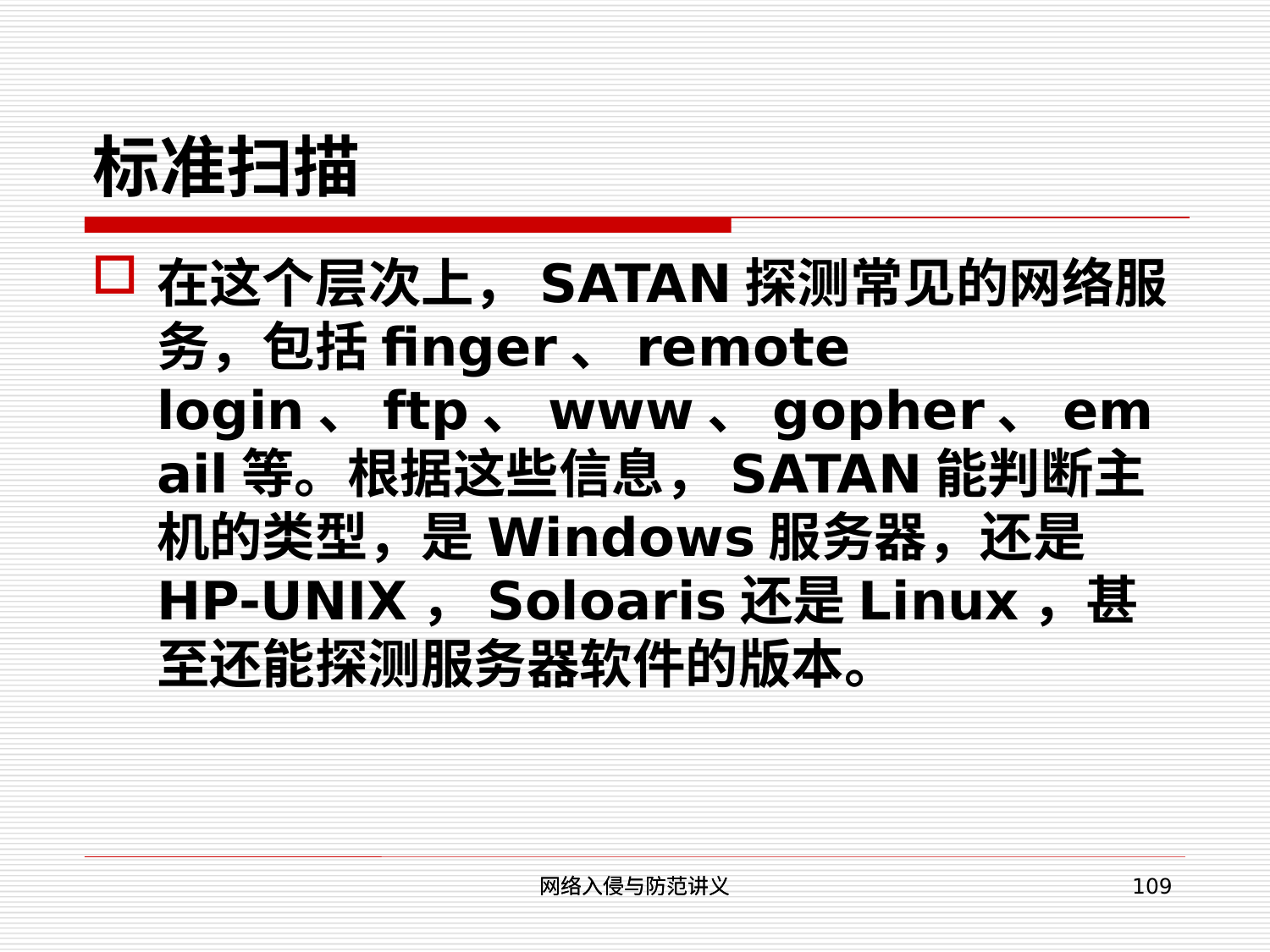

# 标准扫描
在这个层次上，SATAN探测常见的网络服务，包括finger、remote login、ftp、www、gopher、email等。根据这些信息，SATAN能判断主机的类型，是Windows服务器，还是HP-UNIX，Soloaris还是Linux，甚至还能探测服务器软件的版本。

网络入侵与防范讲义
网络入侵与防范讲义
109
109